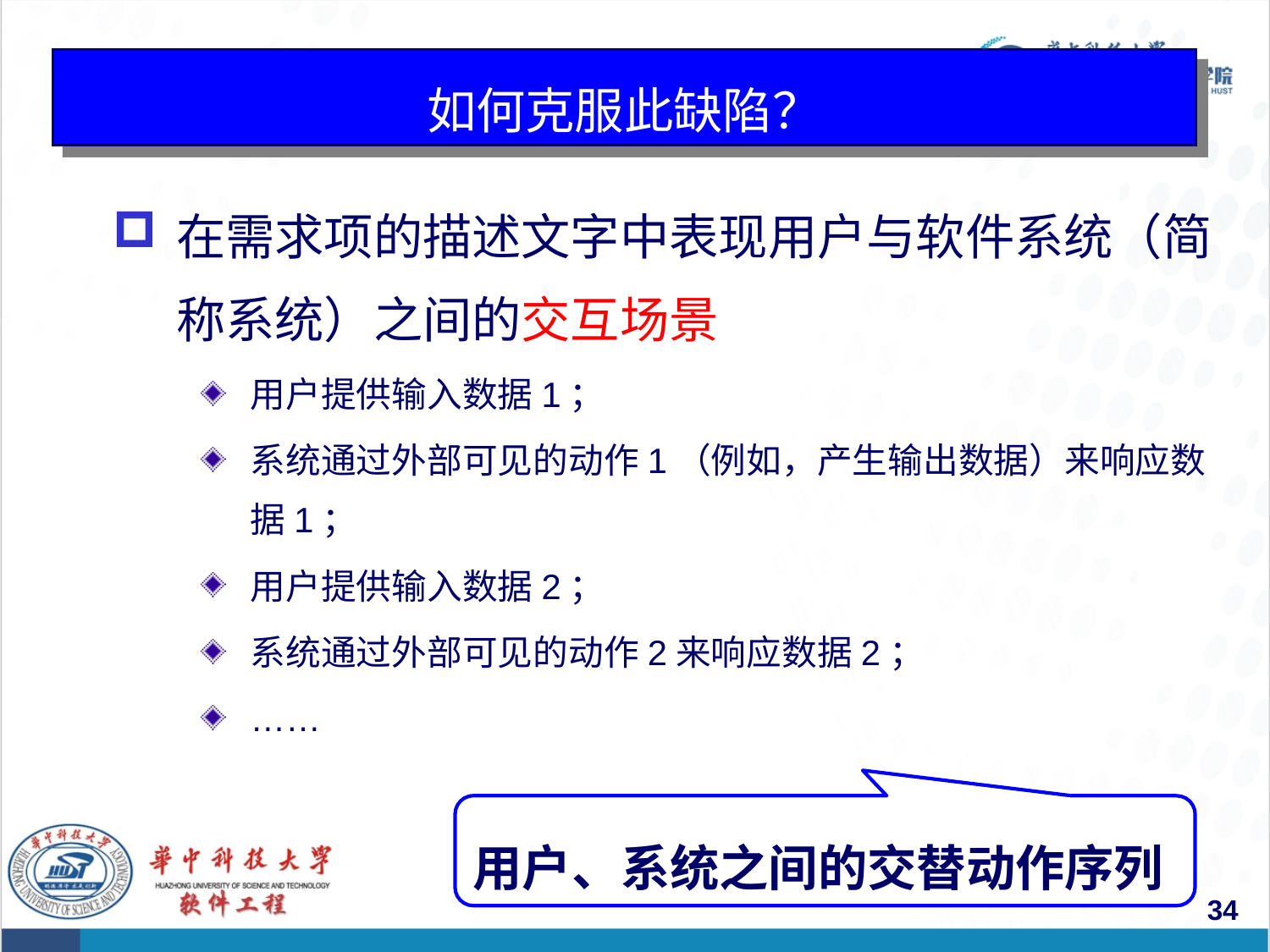

# 如何克服此缺陷？
在需求项的描述文字中表现用户与软件系统（简称系统）之间的交互场景
用户提供输入数据1；
系统通过外部可见的动作1（例如，产生输出数据）来响应数据1；
用户提供输入数据2；
系统通过外部可见的动作2来响应数据2；
……
用户、系统之间的交替动作序列
34